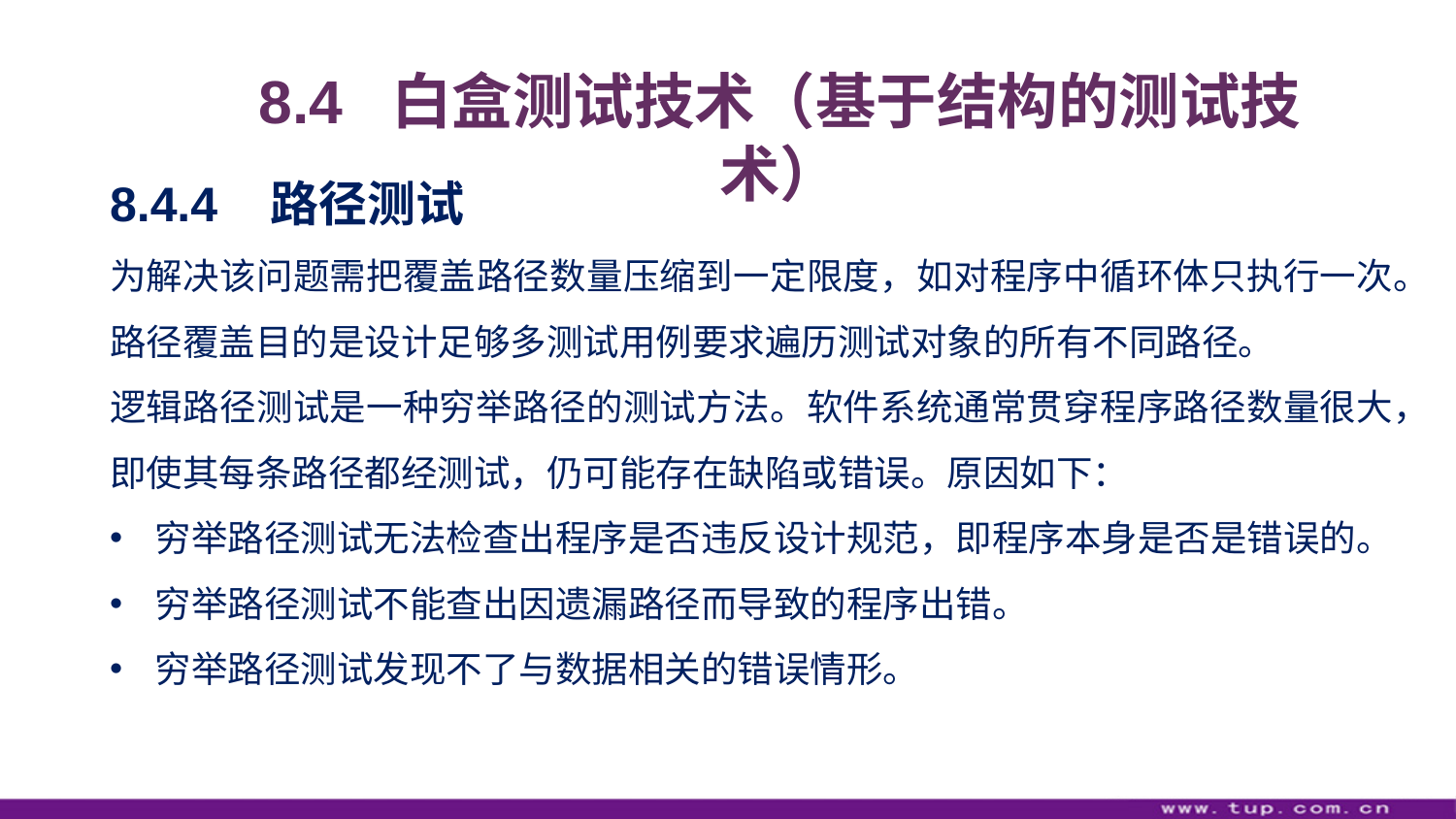

8.4  白盒测试技术（基于结构的测试技术）

8.4.4   路径测试
为解决该问题需把覆盖路径数量压缩到一定限度，如对程序中循环体只执行一次。路径覆盖目的是设计足够多测试用例要求遍历测试对象的所有不同路径。
逻辑路径测试是一种穷举路径的测试方法。软件系统通常贯穿程序路径数量很大，即使其每条路径都经测试，仍可能存在缺陷或错误。原因如下：
穷举路径测试无法检查出程序是否违反设计规范，即程序本身是否是错误的。
穷举路径测试不能查出因遗漏路径而导致的程序出错。
穷举路径测试发现不了与数据相关的错误情形。